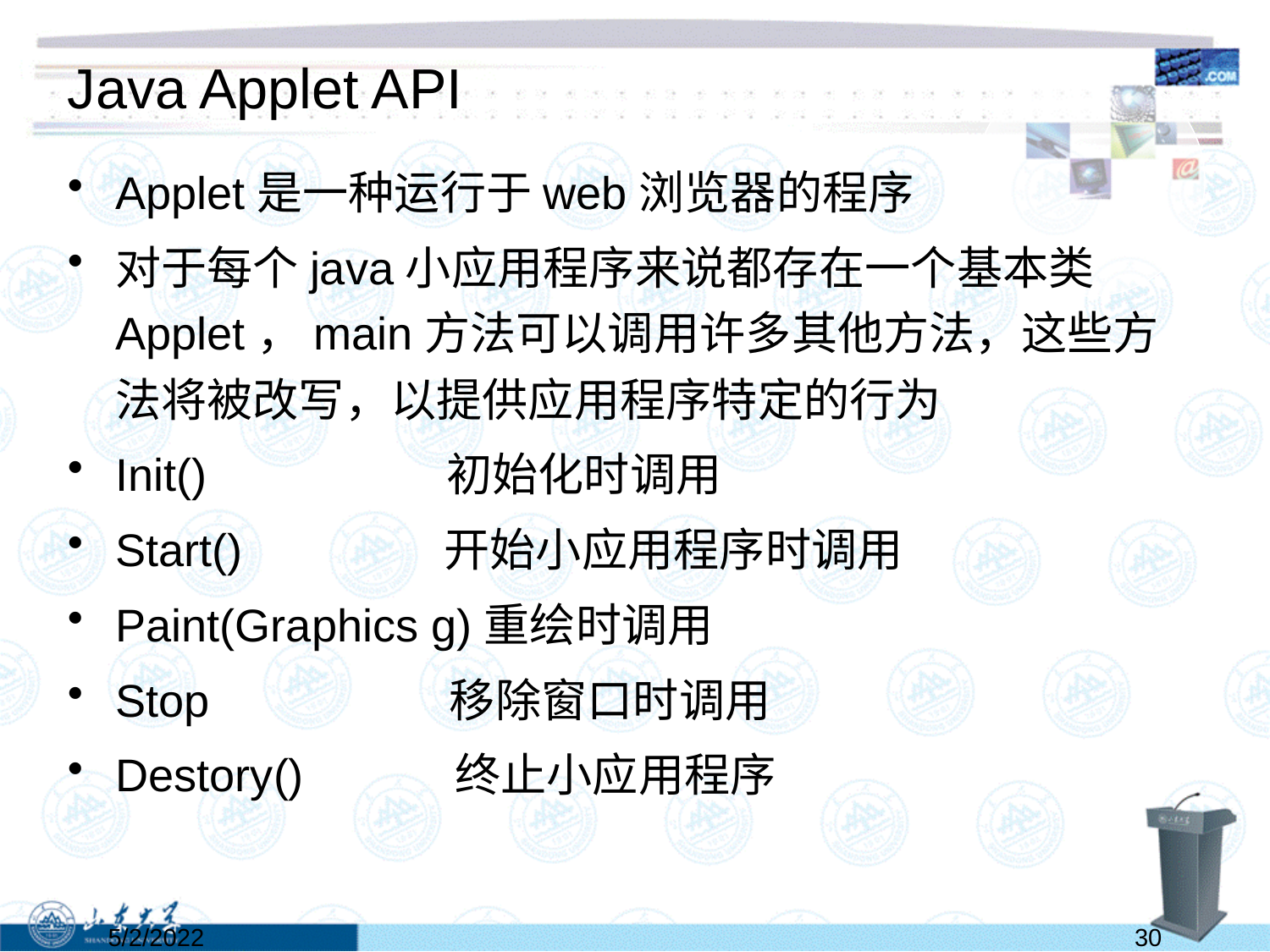

# Java Applet API
Applet是一种运行于web浏览器的程序
对于每个java小应用程序来说都存在一个基本类Applet，main方法可以调用许多其他方法，这些方法将被改写，以提供应用程序特定的行为
Init()                  初始化时调用
Start()               开始小应用程序时调用
Paint(Graphics g)重绘时调用
Stop                  移除窗口时调用
Destory()           终止小应用程序
5/2/2022
30